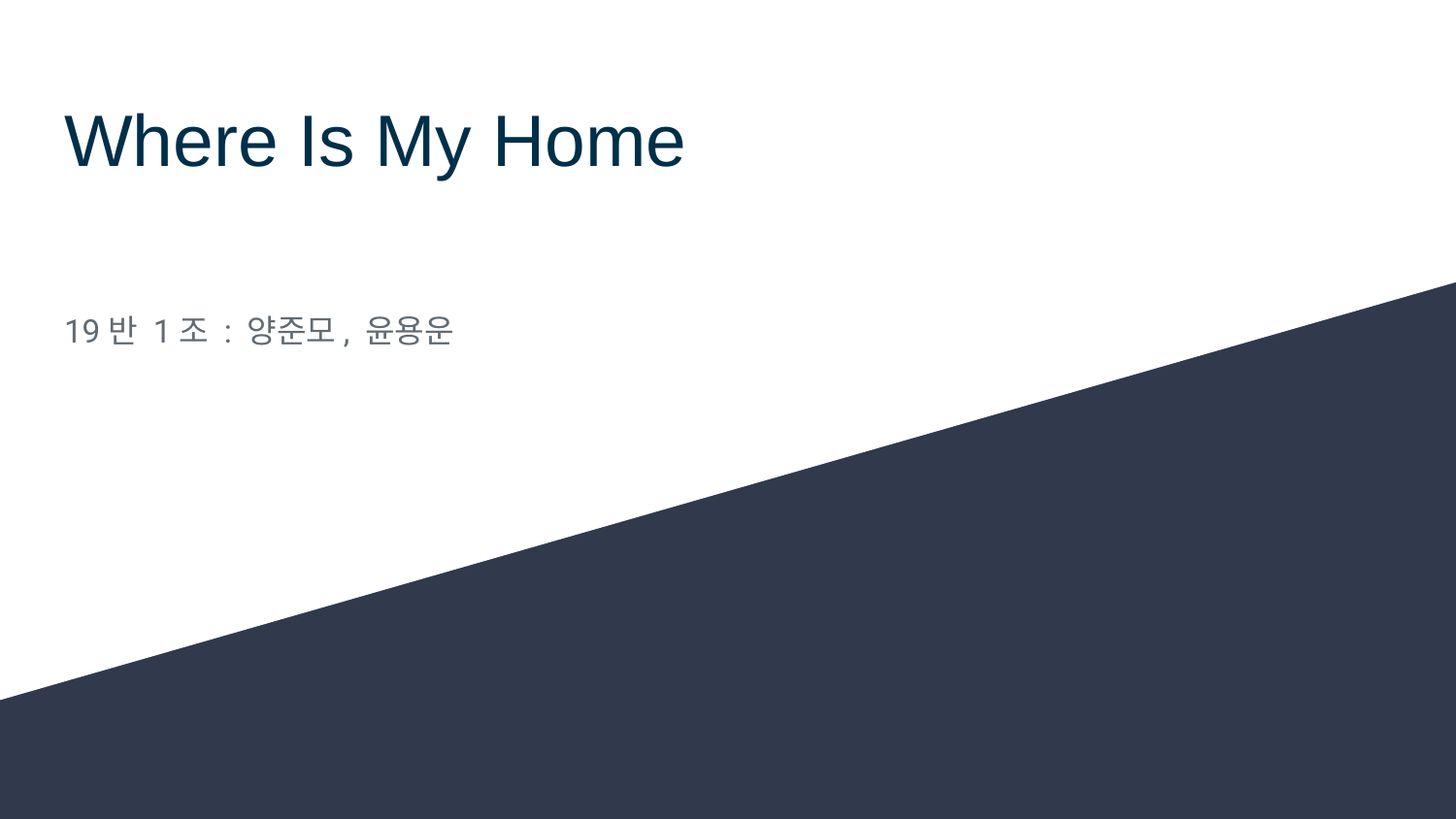

# Where Is My Home
19반 1조 : 양준모, 윤용운